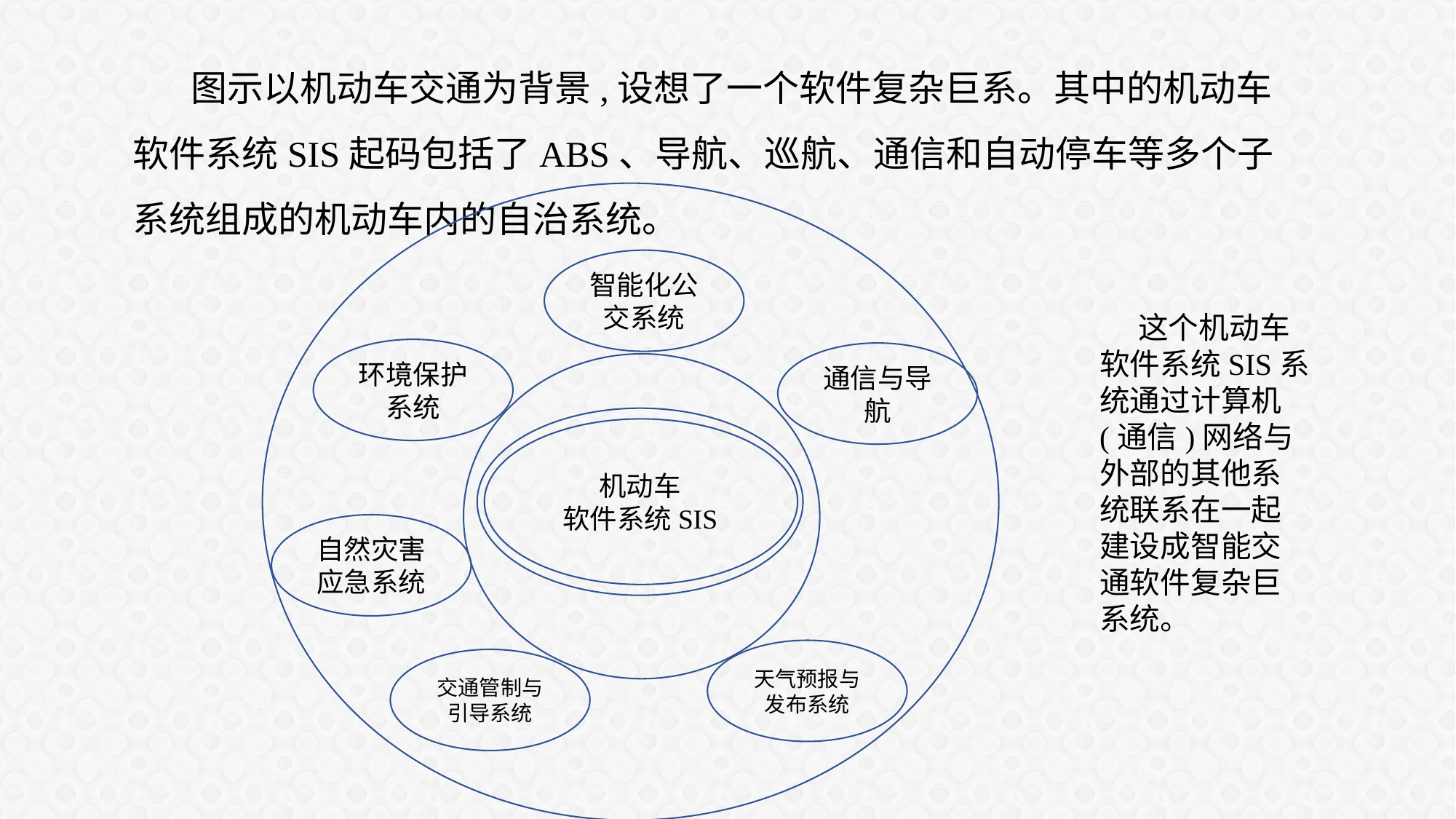

图示以机动车交通为背景,设想了一个软件复杂巨系。其中的机动车软件系统SIS起码包括了ABS、导航、巡航、通信和自动停车等多个子系统组成的机动车内的自治系统。

智能化公交系统
     这个机动车软件系统SIS系统通过计算机(通信)网络与外部的其他系统联系在一起建设成智能交通软件复杂巨系统。

环境保护系统
通信与导航

机动车
软件系统SIS

自然灾害应急系统
天气预报与发布系统
交通管制与引导系统